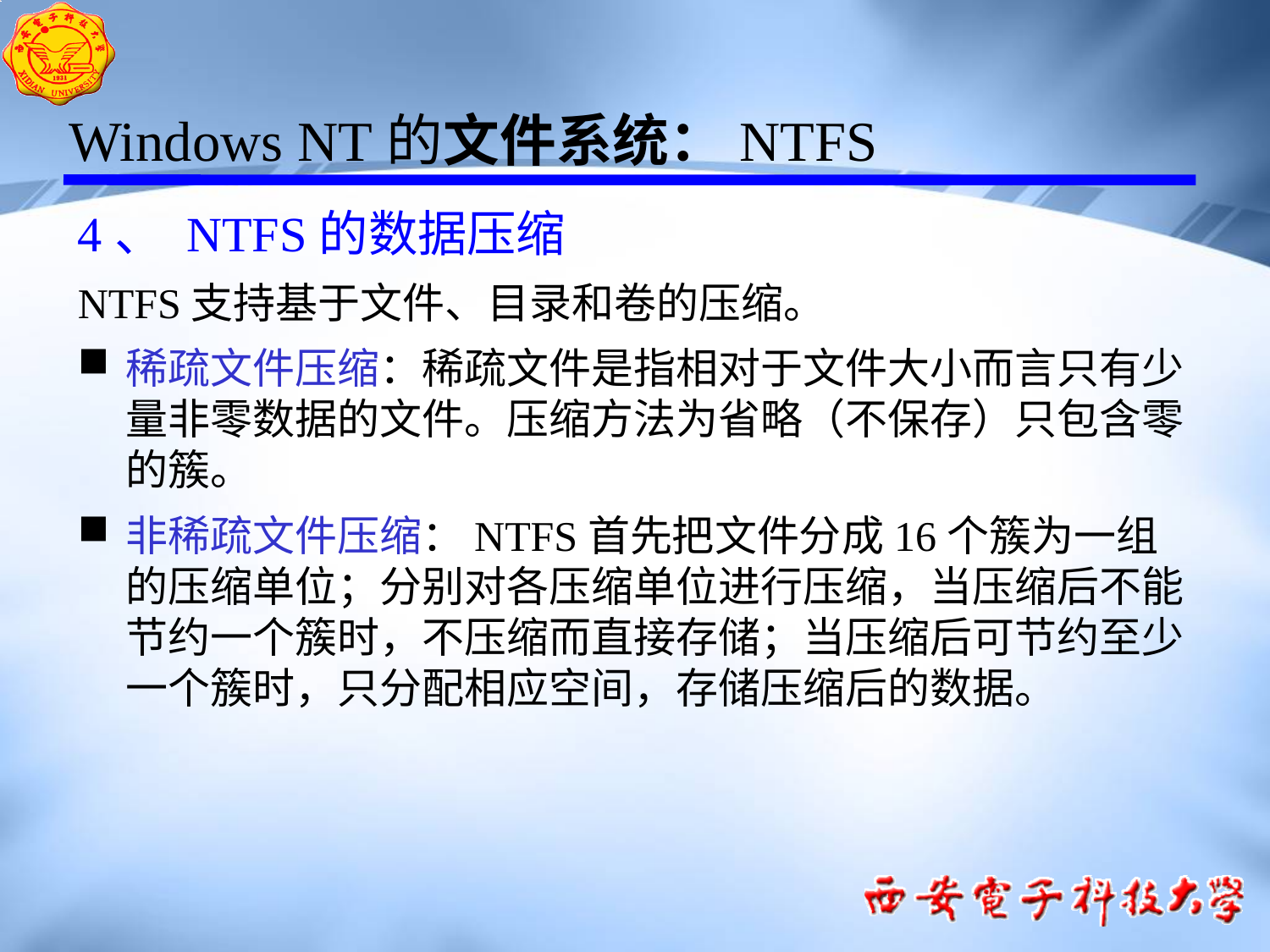

# Windows NT的文件系统：NTFS
4、 NTFS的数据压缩
NTFS支持基于文件、目录和卷的压缩。
稀疏文件压缩：稀疏文件是指相对于文件大小而言只有少量非零数据的文件。压缩方法为省略（不保存）只包含零的簇。
非稀疏文件压缩：NTFS首先把文件分成16个簇为一组的压缩单位；分别对各压缩单位进行压缩，当压缩后不能节约一个簇时，不压缩而直接存储；当压缩后可节约至少一个簇时，只分配相应空间，存储压缩后的数据。
156